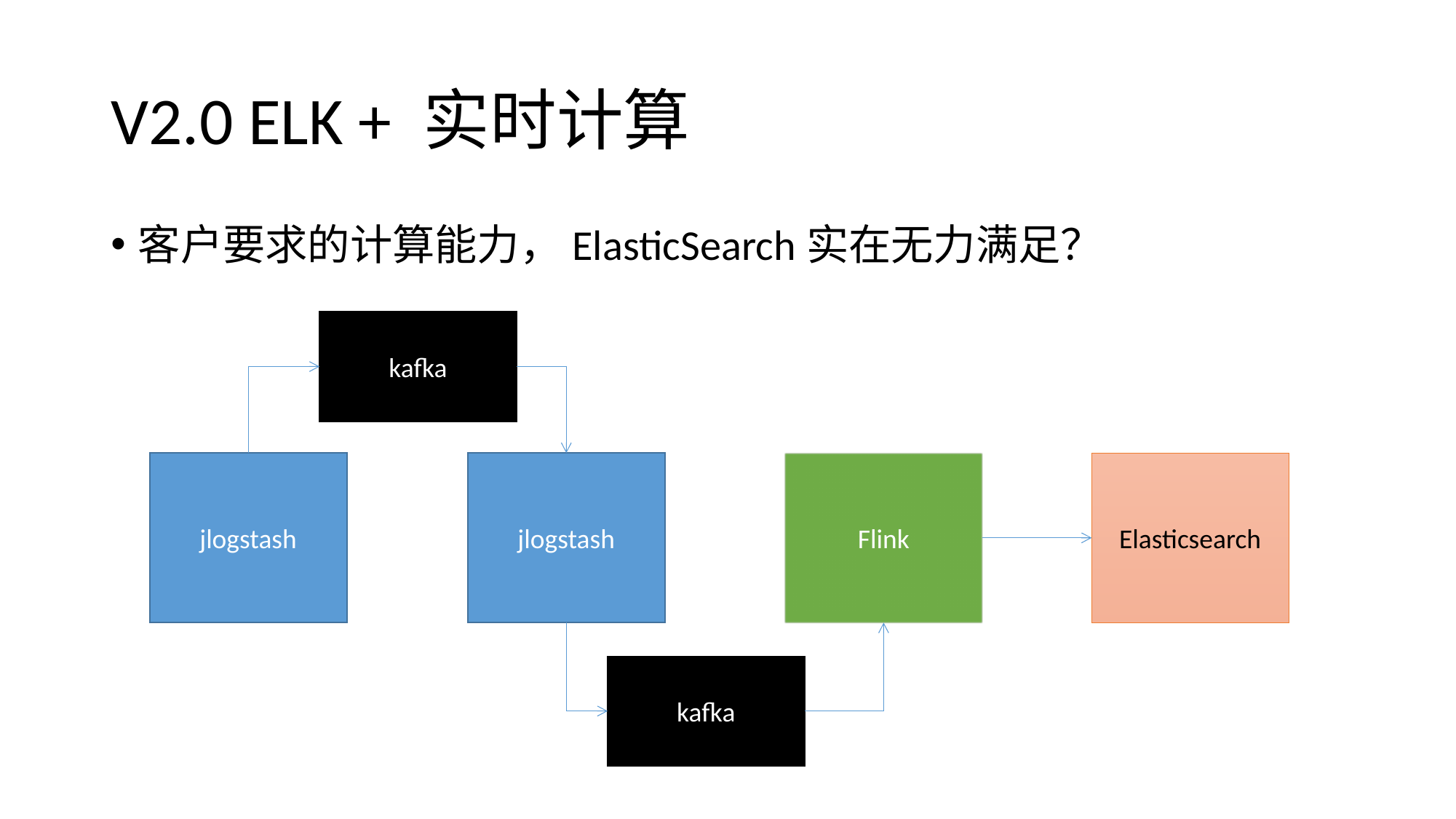

# V2.0 ELK + 实时计算
客户要求的计算能力，ElasticSearch实在无力满足？
kafka
jlogstash
jlogstash
Flink
Elasticsearch
kafka